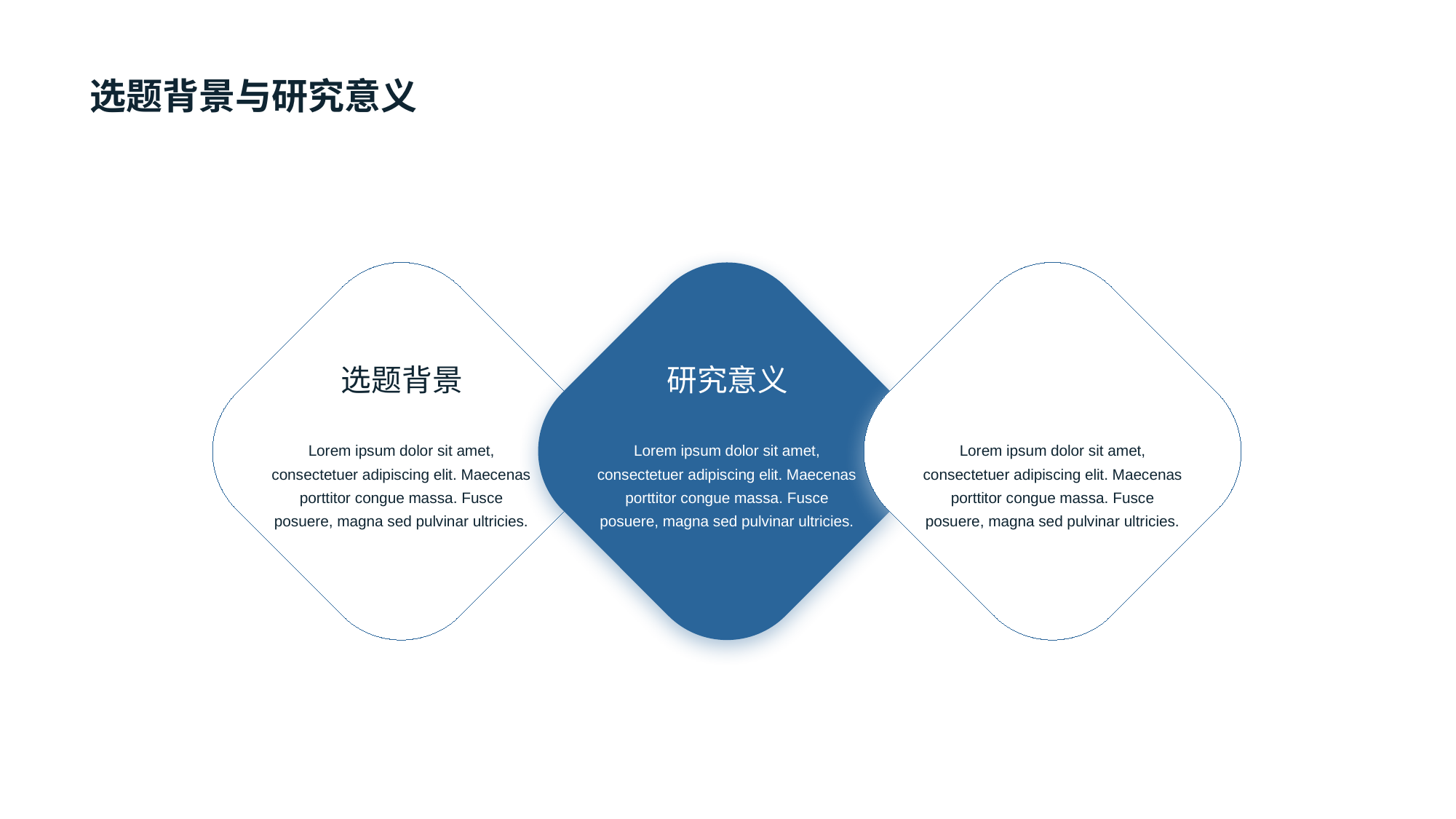

# 选题背景与研究意义

Lorem ipsum dolor sit amet, consectetuer adipiscing elit. Maecenas porttitor congue massa. Fusce posuere, magna sed pulvinar ultricies.
选题背景
Lorem ipsum dolor sit amet, consectetuer adipiscing elit. Maecenas porttitor congue massa. Fusce posuere, magna sed pulvinar ultricies.
研究意义
Lorem ipsum dolor sit amet, consectetuer adipiscing elit. Maecenas porttitor congue massa. Fusce posuere, magna sed pulvinar ultricies.
研究内容